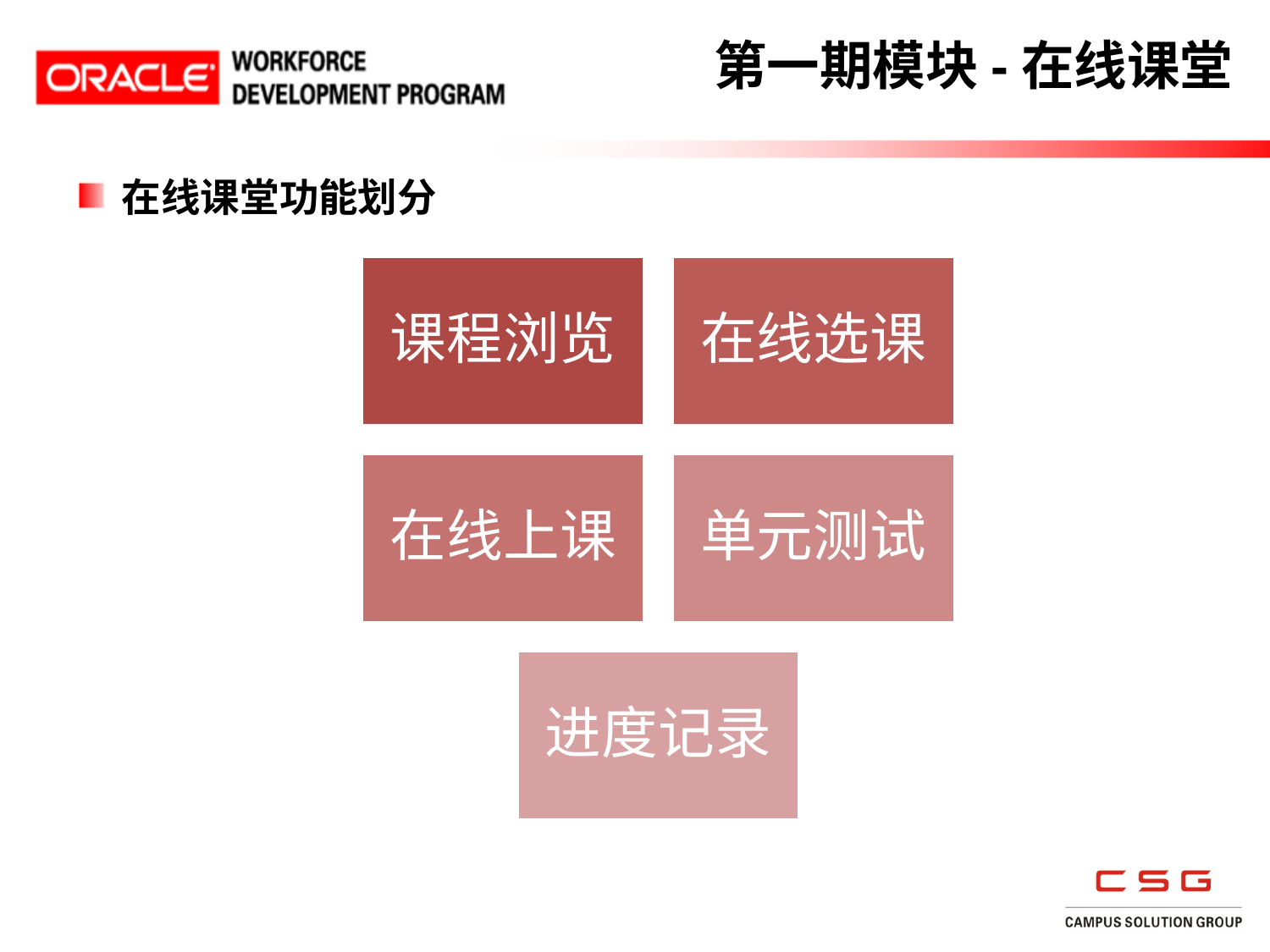

# 第一期模块-在线课堂
在线课堂功能划分
课程浏览
在线选课
在线上课
单元测试
进度记录